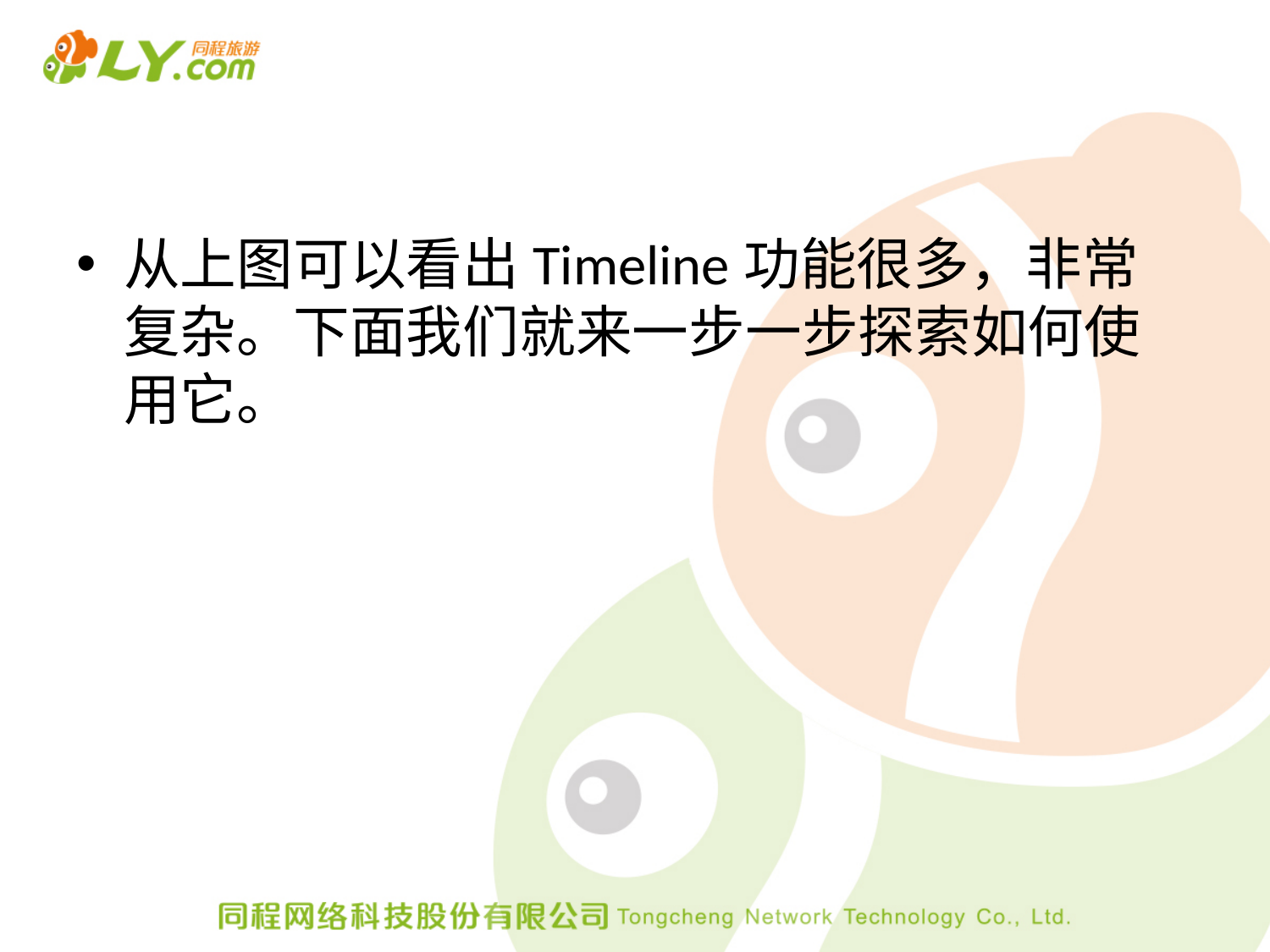

#
从上图可以看出Timeline功能很多，非常复杂。下面我们就来一步一步探索如何使用它。